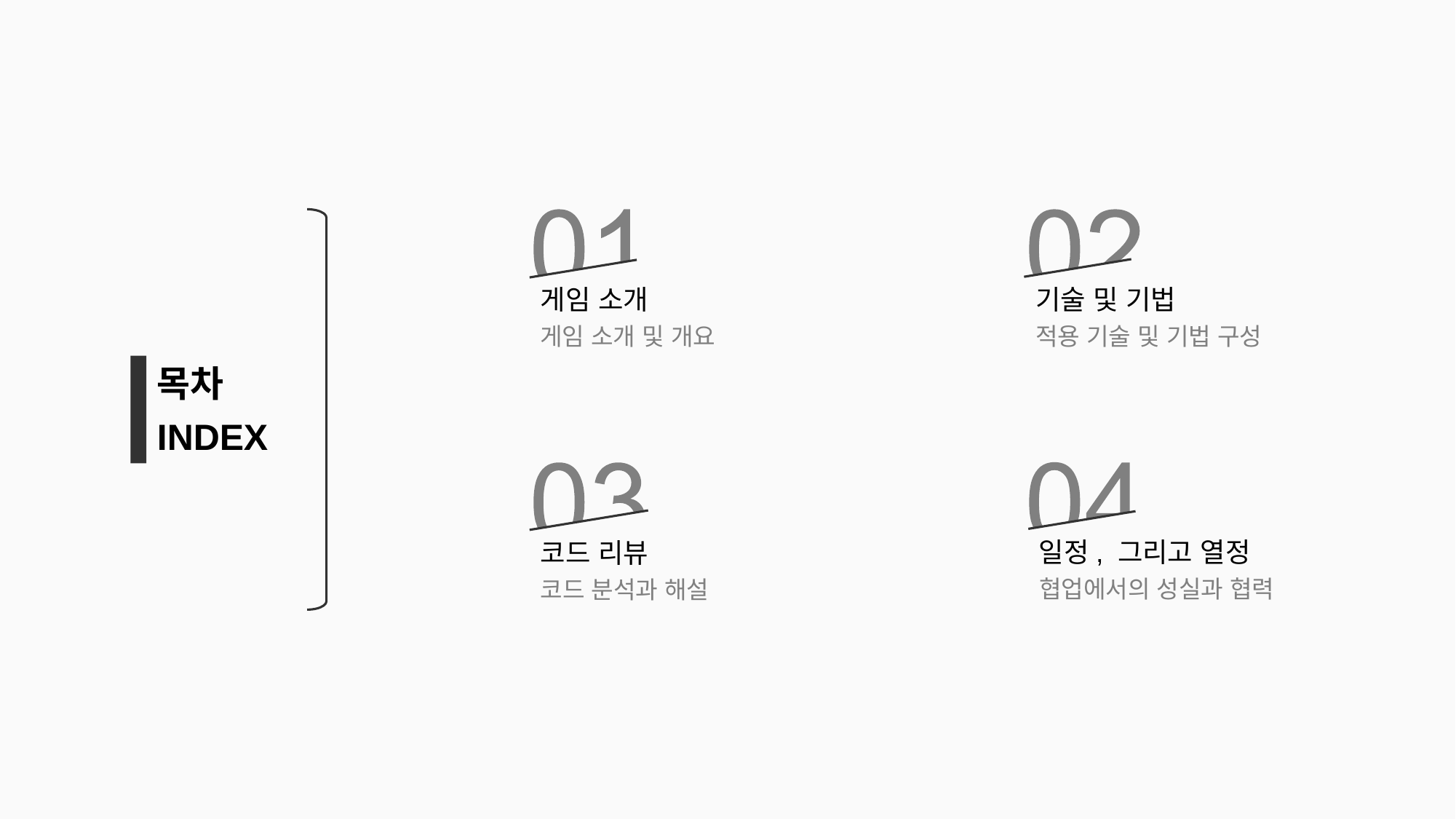

04

게임 소개
기술 및 기법
게임 소개 및 개요
적용 기술 및 기법 구성

일정, 그리고 열정
코드 리뷰
협업에서의 성실과 협력
코드 분석과 해설

목차
INDEX